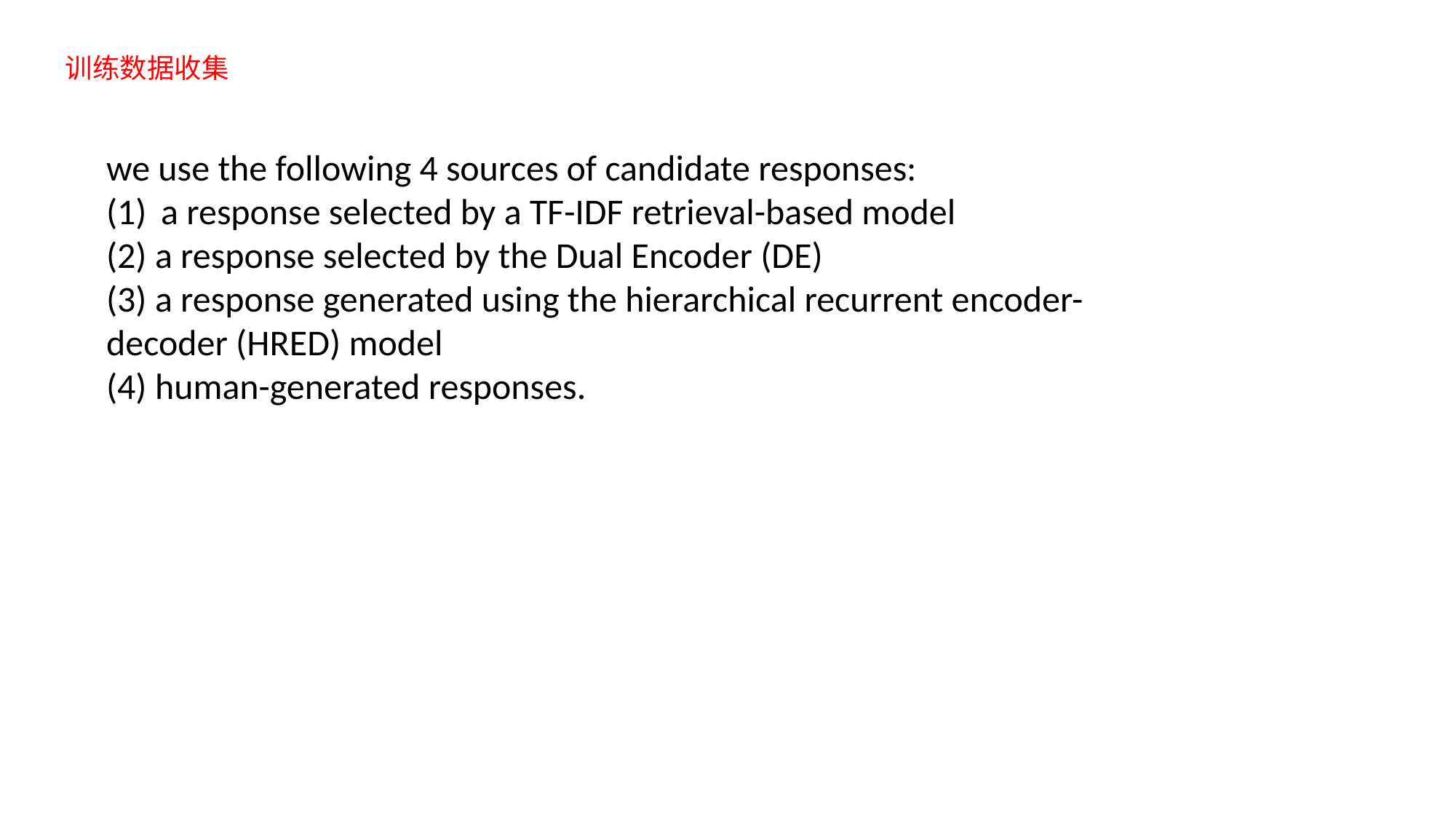

训练数据收集
we use the following 4 sources of candidate responses:
a response selected by a TF-IDF retrieval-based model
(2) a response selected by the Dual Encoder (DE)
(3) a response generated using the hierarchical recurrent encoder-decoder (HRED) model
(4) human-generated responses.